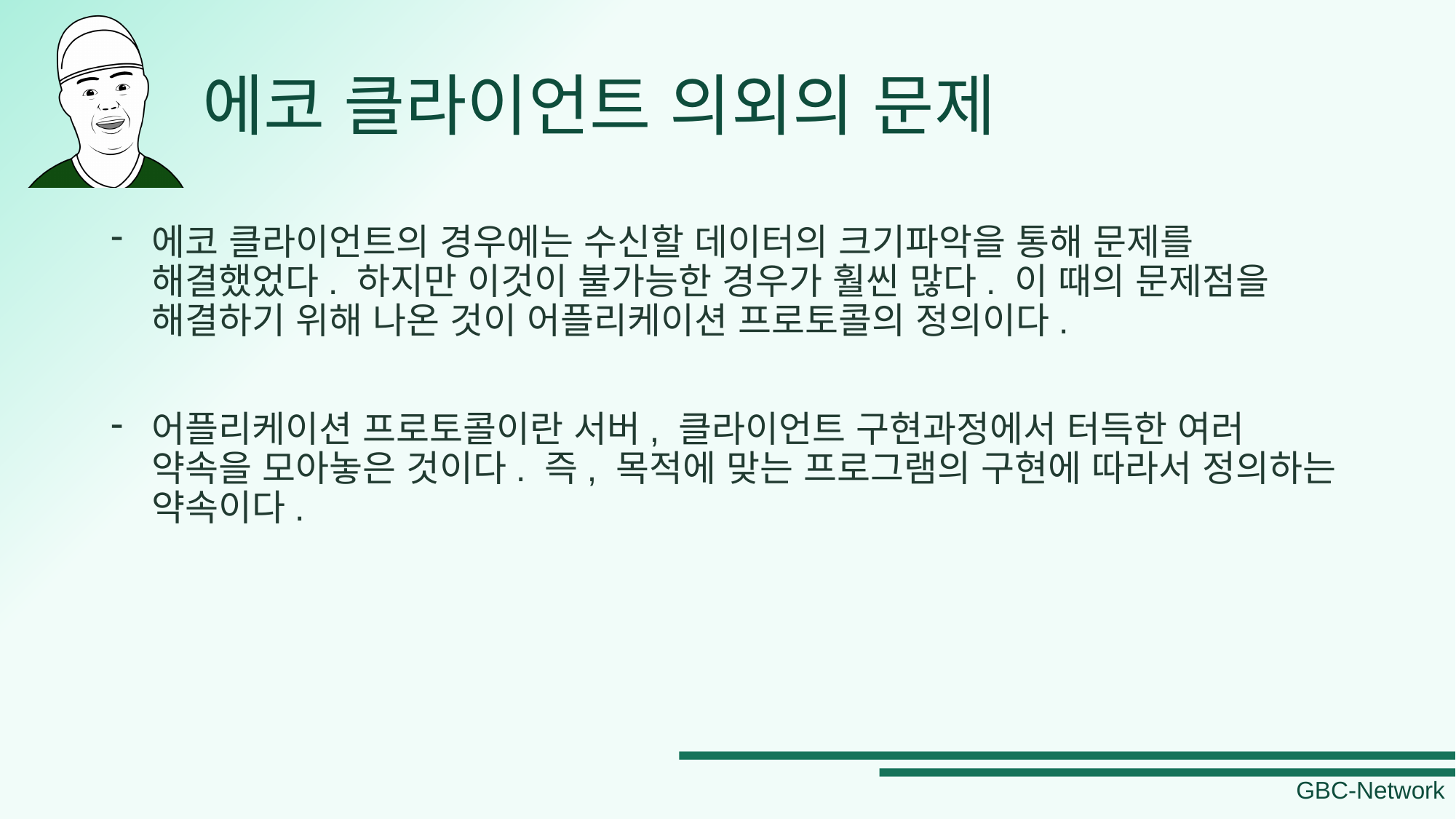

# 에코 클라이언트 의외의 문제
에코 클라이언트의 경우에는 수신할 데이터의 크기파악을 통해 문제를 해결했었다. 하지만 이것이 불가능한 경우가 훨씬 많다. 이 때의 문제점을 해결하기 위해 나온 것이 어플리케이션 프로토콜의 정의이다.

어플리케이션 프로토콜이란 서버, 클라이언트 구현과정에서 터득한 여러 약속을 모아놓은 것이다. 즉, 목적에 맞는 프로그램의 구현에 따라서 정의하는 약속이다.